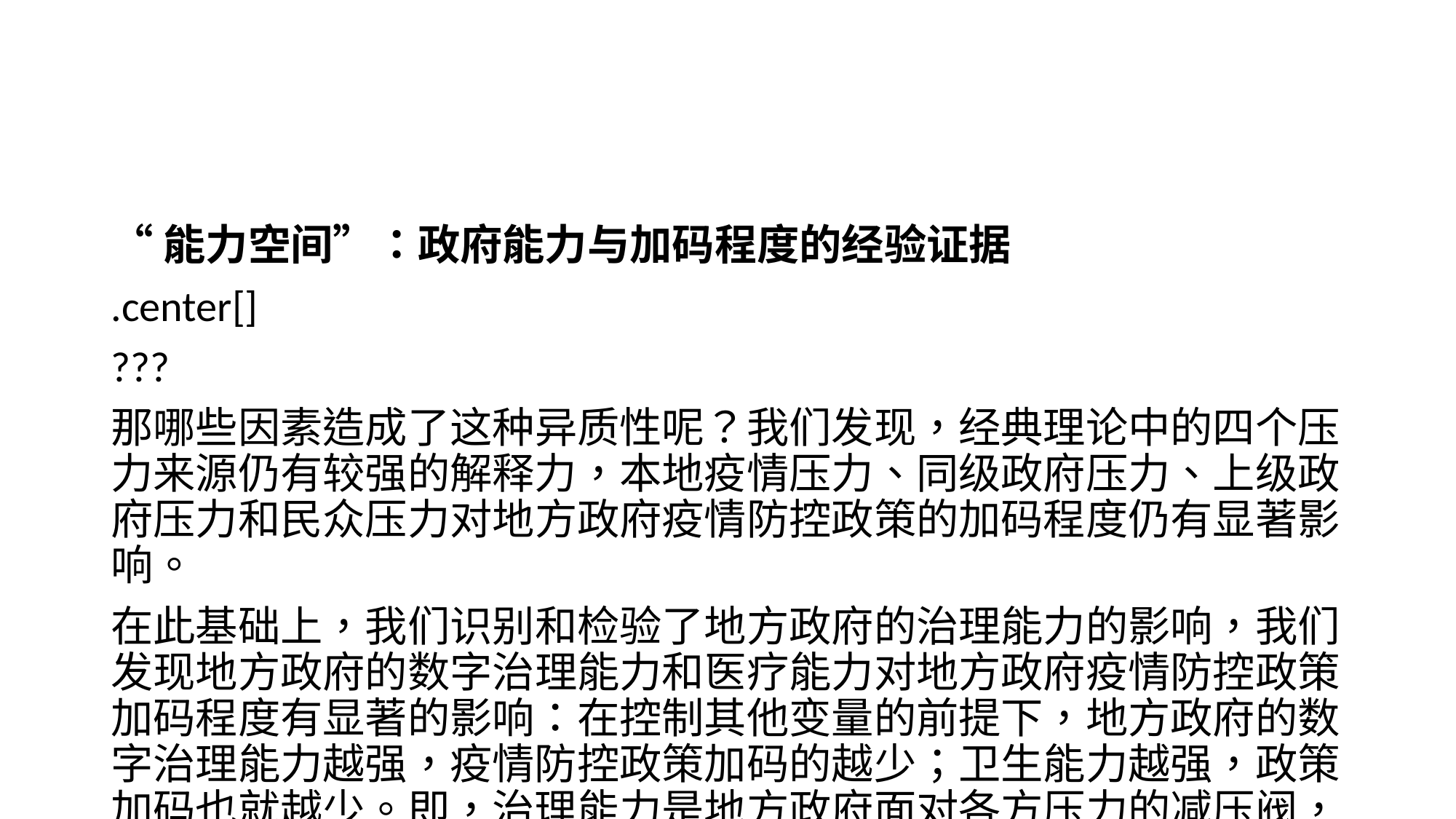

“能力空间”：政府能力与加码程度的经验证据
.center[]
???
那哪些因素造成了这种异质性呢？我们发现，经典理论中的四个压力来源仍有较强的解释力，本地疫情压力、同级政府压力、上级政府压力和民众压力对地方政府疫情防控政策的加码程度仍有显著影响。
在此基础上，我们识别和检验了地方政府的治理能力的影响，我们发现地方政府的数字治理能力和医疗能力对地方政府疫情防控政策加码程度有显著的影响：在控制其他变量的前提下，地方政府的数字治理能力越强，疫情防控政策加码的越少；卫生能力越强，政策加码也就越少。即，治理能力是地方政府面对各方压力的减压阀，治理能力越强的地方政府的行政自主性即“能力空间”就越大，从而能够较为灵活的处理多方压力和政策加码。
在对变量进行标准化处理后，我们可以比较不同自变量对因变量的影响程度。通过上右图的比较，我们发现，地方的医疗量能在所有自变量中影响最大；地方的数字治理能力对地方政府疫情防控政策的加码程度也有较大影响。